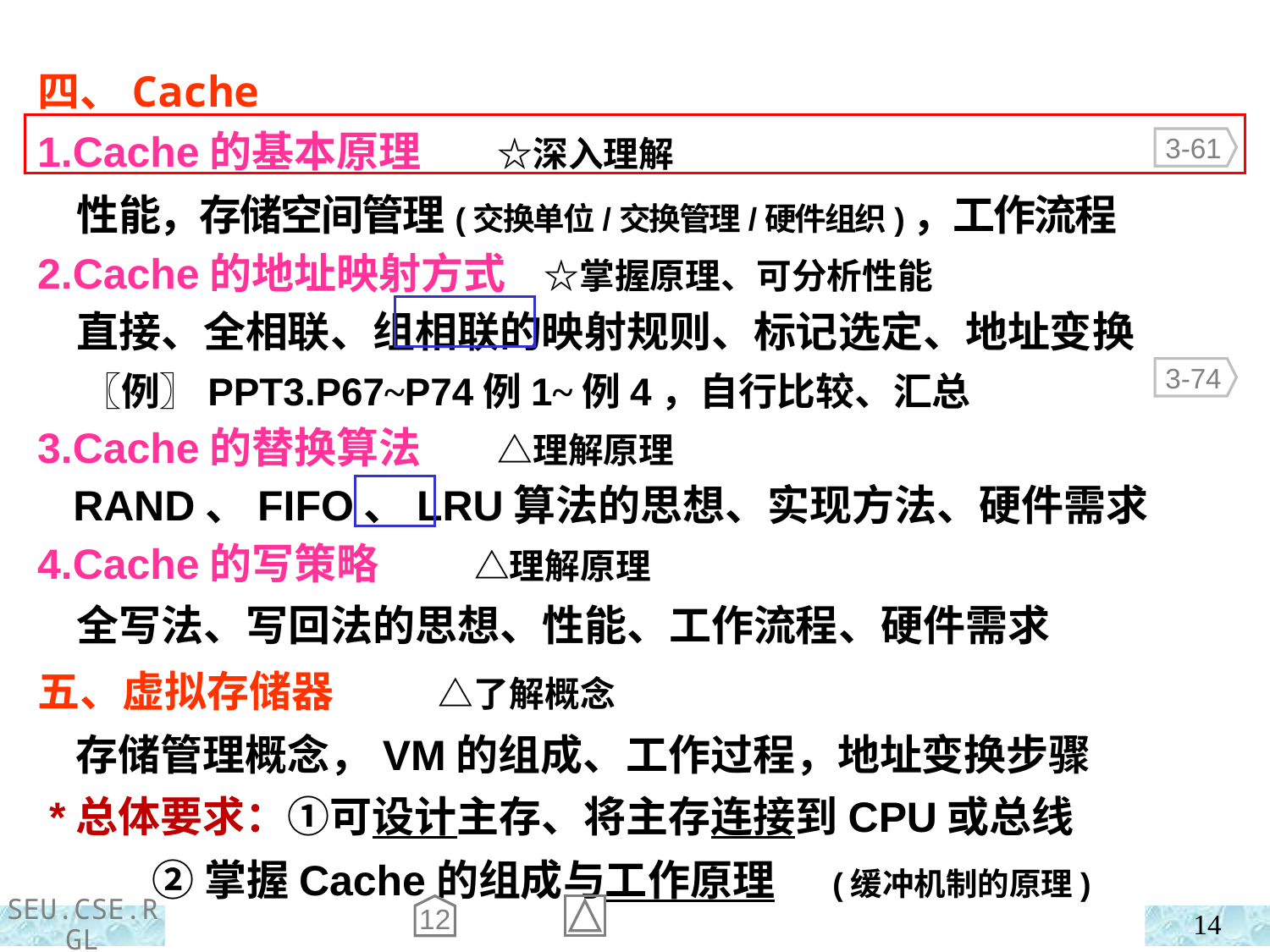

四、Cache
1.Cache的基本原理        ☆深入理解

2.Cache的地址映射方式    ☆掌握原理、可分析性能

3.Cache的替换算法        △理解原理

4.Cache的写策略          △理解原理

3-61
   性能，存储空间管理(交换单位/交换管理/硬件组织)，工作流程
   直接、全相联、组相联的映射规则、标记选定、地址变换
    〖例〗PPT3.P67~P74例1~例4，自行比较、汇总

3-74
   RAND、FIFO、LRU算法的思想、实现方法、硬件需求

   全写法、写回法的思想、性能、工作流程、硬件需求
五、虚拟存储器           △了解概念
   存储管理概念，VM的组成、工作过程，地址变换步骤
 *总体要求：①可设计主存、将主存连接到CPU或总线
            ②掌握Cache的组成与工作原理     (缓冲机制的原理)
12

14